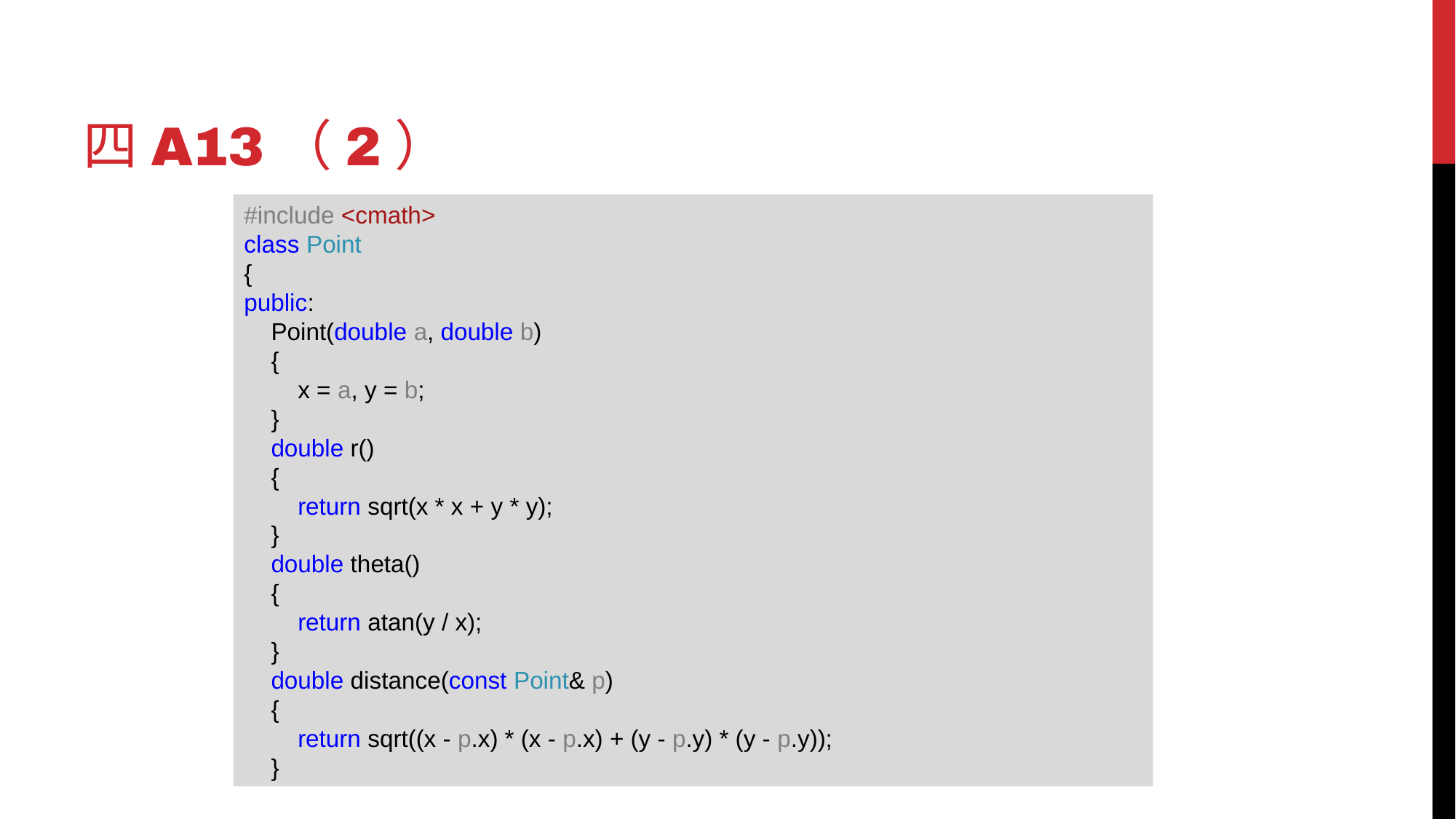

# 四a13（2）
#include <cmath>
class Point
{
public:
    Point(double a, double b)
    {
        x = a, y = b;
    }
    double r()
    {
        return sqrt(x * x + y * y);
    }
    double theta()
    {
        return atan(y / x);
    }
    double distance(const Point& p)
    {
        return sqrt((x - p.x) * (x - p.x) + (y - p.y) * (y - p.y));
    }